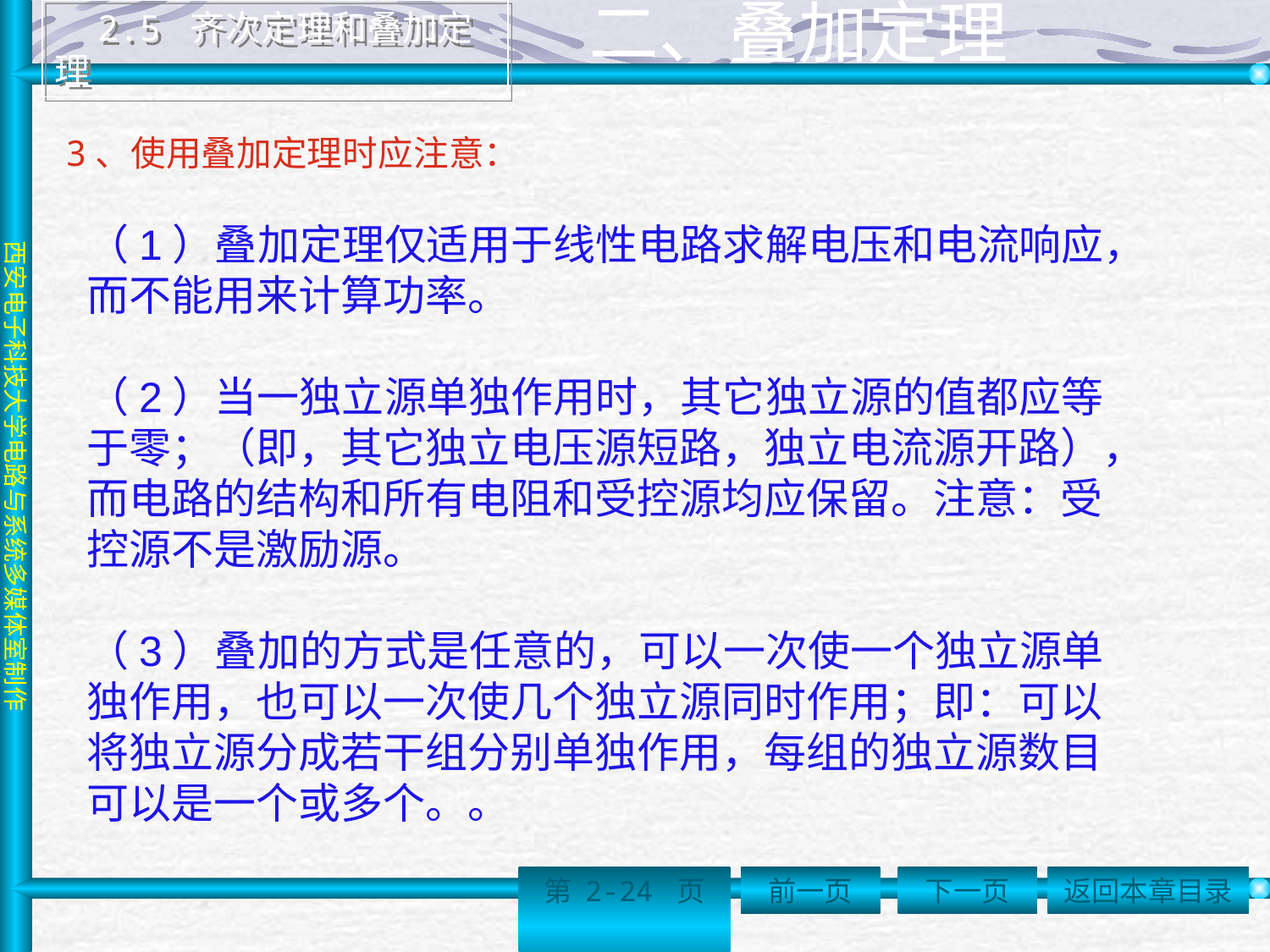

2.5 齐次定理和叠加定理
 二、叠加定理
3、使用叠加定理时应注意：
（1）叠加定理仅适用于线性电路求解电压和电流响应，而不能用来计算功率。

（2）当一独立源单独作用时，其它独立源的值都应等于零；（即，其它独立电压源短路，独立电流源开路），而电路的结构和所有电阻和受控源均应保留。注意：受控源不是激励源。

（3）叠加的方式是任意的，可以一次使一个独立源单独作用，也可以一次使几个独立源同时作用；即：可以将独立源分成若干组分别单独作用，每组的独立源数目可以是一个或多个。。
第 2-24 页
前一页
下一页
返回本章目录